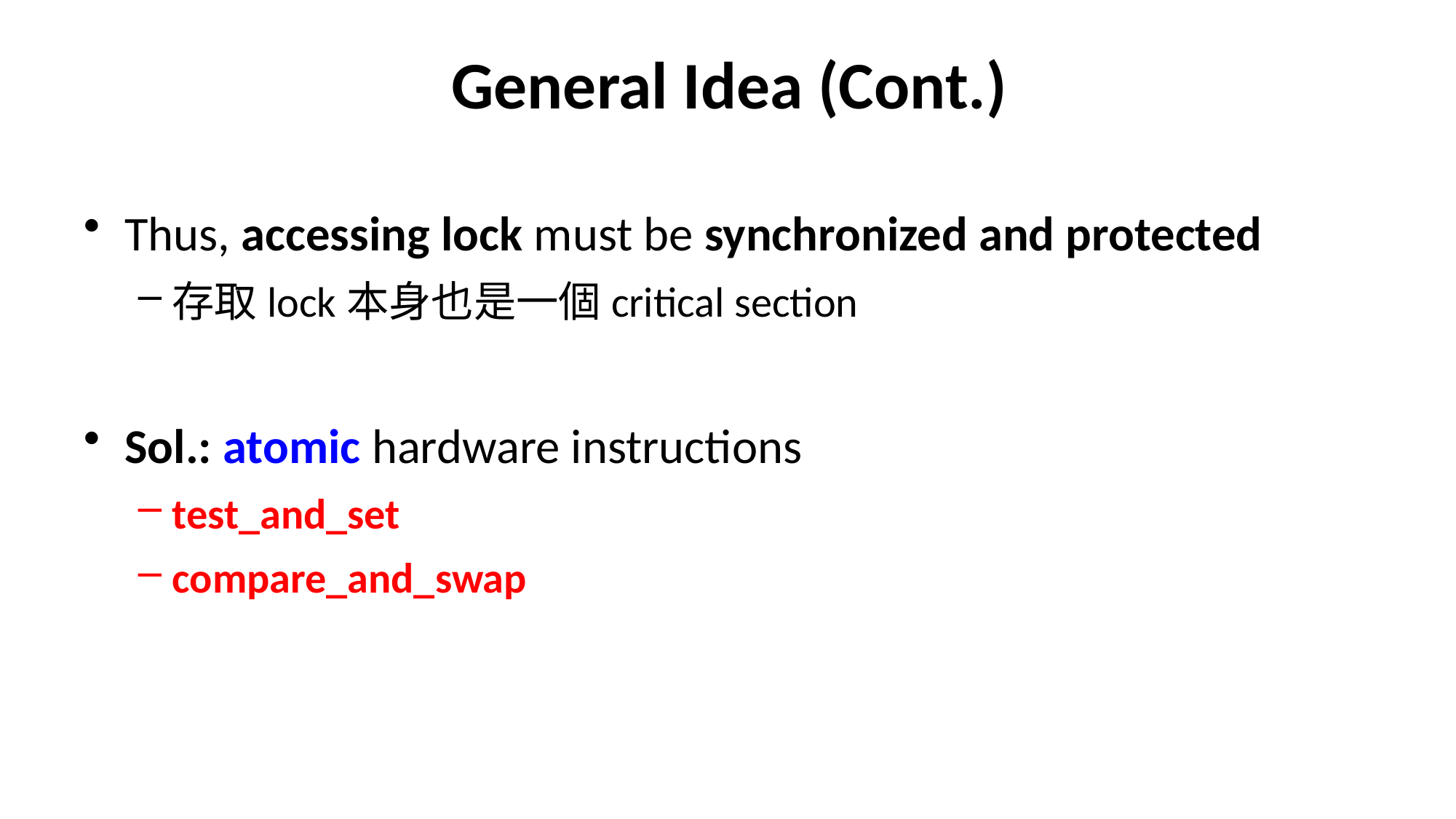

# General Idea (Cont.)
Thus, accessing lock must be synchronized and protected
存取lock本身也是一個critical section

Sol.: atomic hardware instructions
test_and_set
compare_and_swap